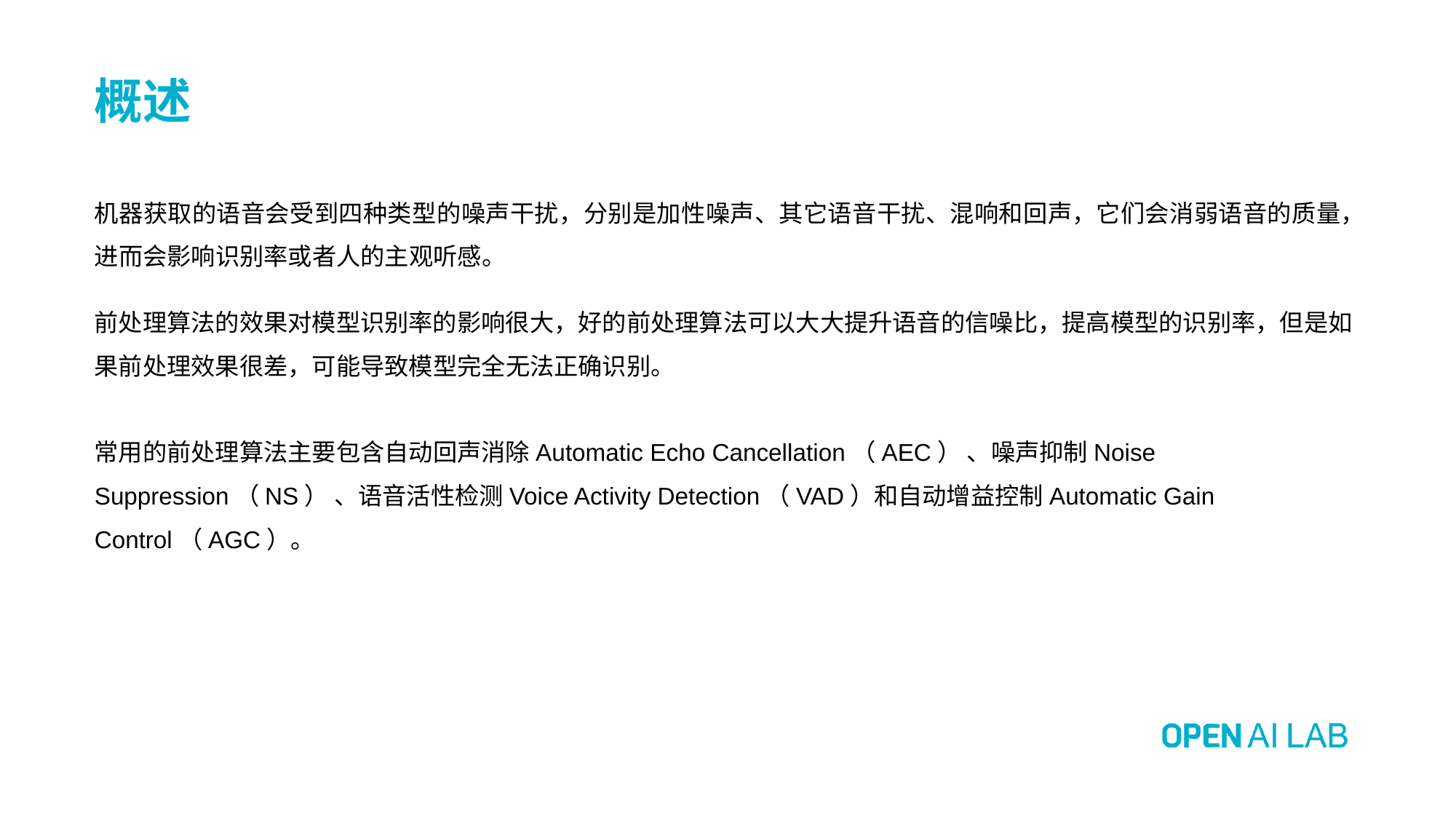

# 概述
机器获取的语音会受到四种类型的噪声干扰，分别是加性噪声、其它语音干扰、混响和回声，它们会消弱语音的质量，进而会影响识别率或者人的主观听感。
前处理算法的效果对模型识别率的影响很大，好的前处理算法可以大大提升语音的信噪比，提高模型的识别率，但是如
果前处理效果很差，可能导致模型完全无法正确识别。
常用的前处理算法主要包含自动回声消除Automatic Echo Cancellation（AEC） 、噪声抑制Noise Suppression（NS） 、语音活性检测Voice Activity Detection（VAD）和自动增益控制Automatic Gain Control（AGC）。